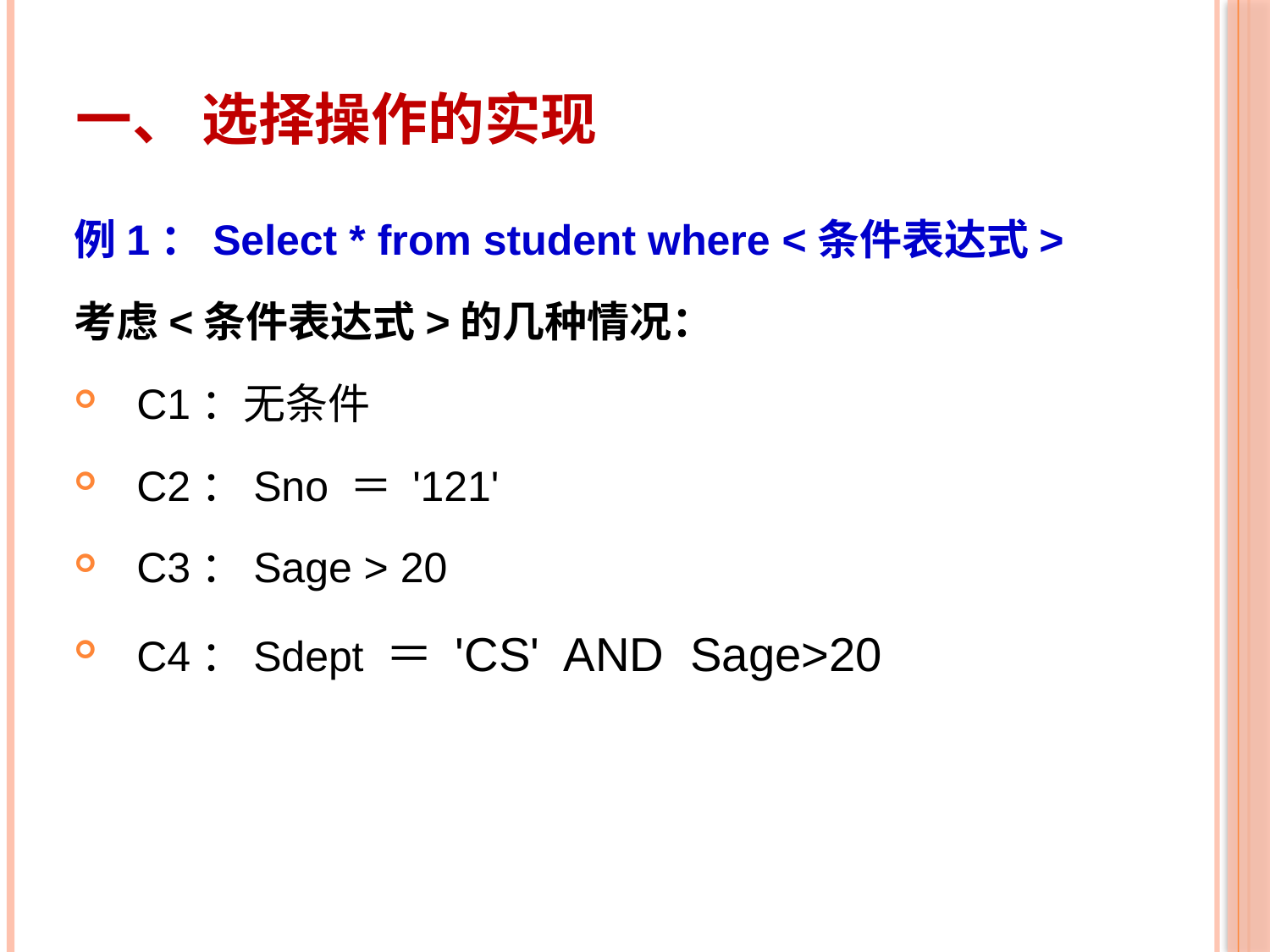

# 一、 选择操作的实现
例1：Select * from student where <条件表达式>
考虑<条件表达式>的几种情况：
C1：无条件
C2：Sno ＝ '121'
C3：Sage > 20
C4：Sdept ＝ 'CS'  AND  Sage>20